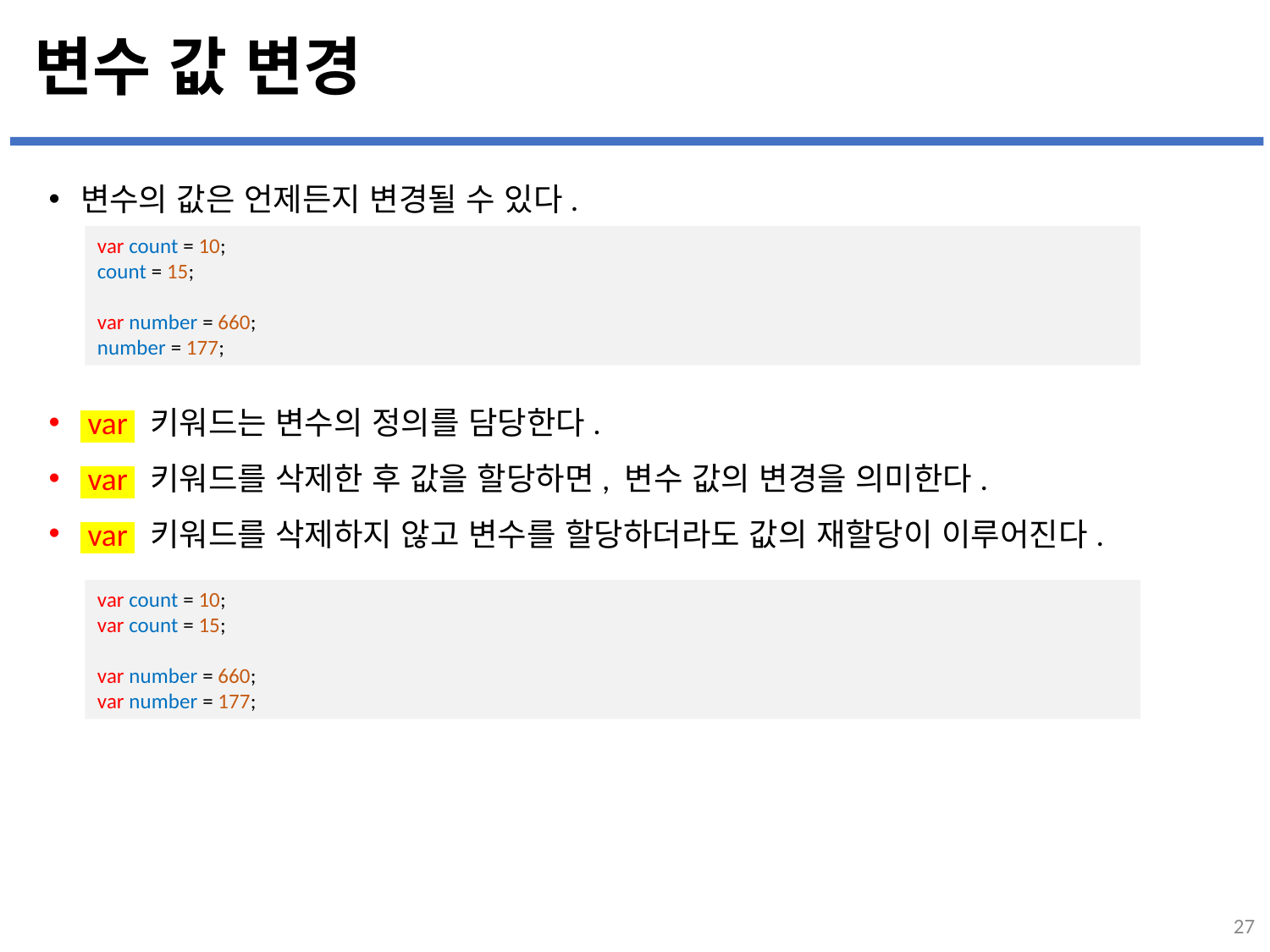

# 변수 값 변경
변수의 값은 언제든지 변경될 수 있다.

 var  키워드는 변수의 정의를 담당한다.
 var  키워드를 삭제한 후 값을 할당하면, 변수 값의 변경을 의미한다.
 var  키워드를 삭제하지 않고 변수를 할당하더라도 값의 재할당이 이루어진다.

var count = 10;
count = 15;

var number = 660;
number = 177;
var count = 10;
var count = 15;

var number = 660;
var number = 177;
27